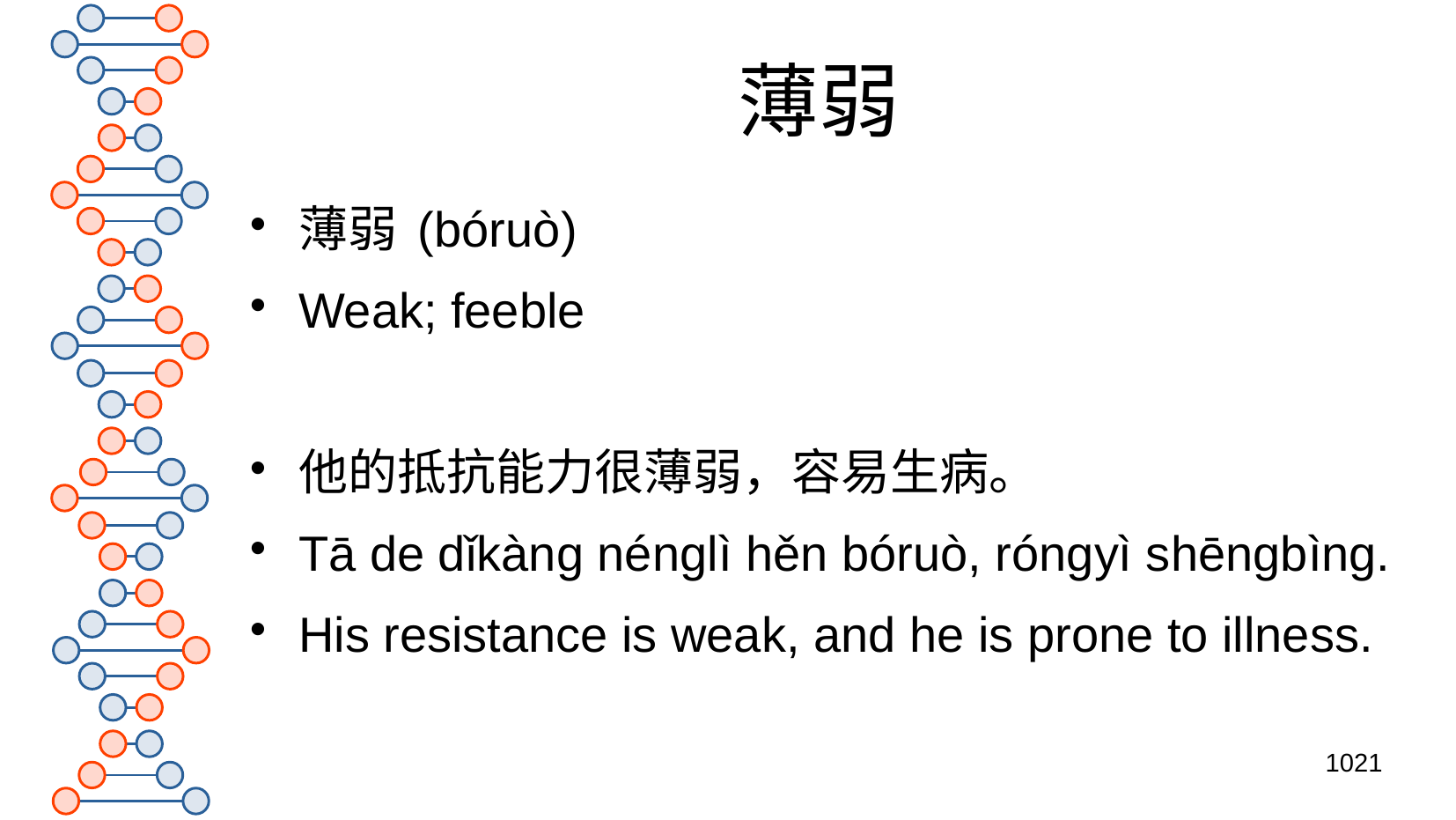

# 薄弱
薄弱 (bóruò)
Weak; feeble

他的抵抗能力很薄弱，容易生病。
Tā de dǐkàng nénglì hěn bóruò, róngyì shēngbìng.
His resistance is weak, and he is prone to illness.

1021